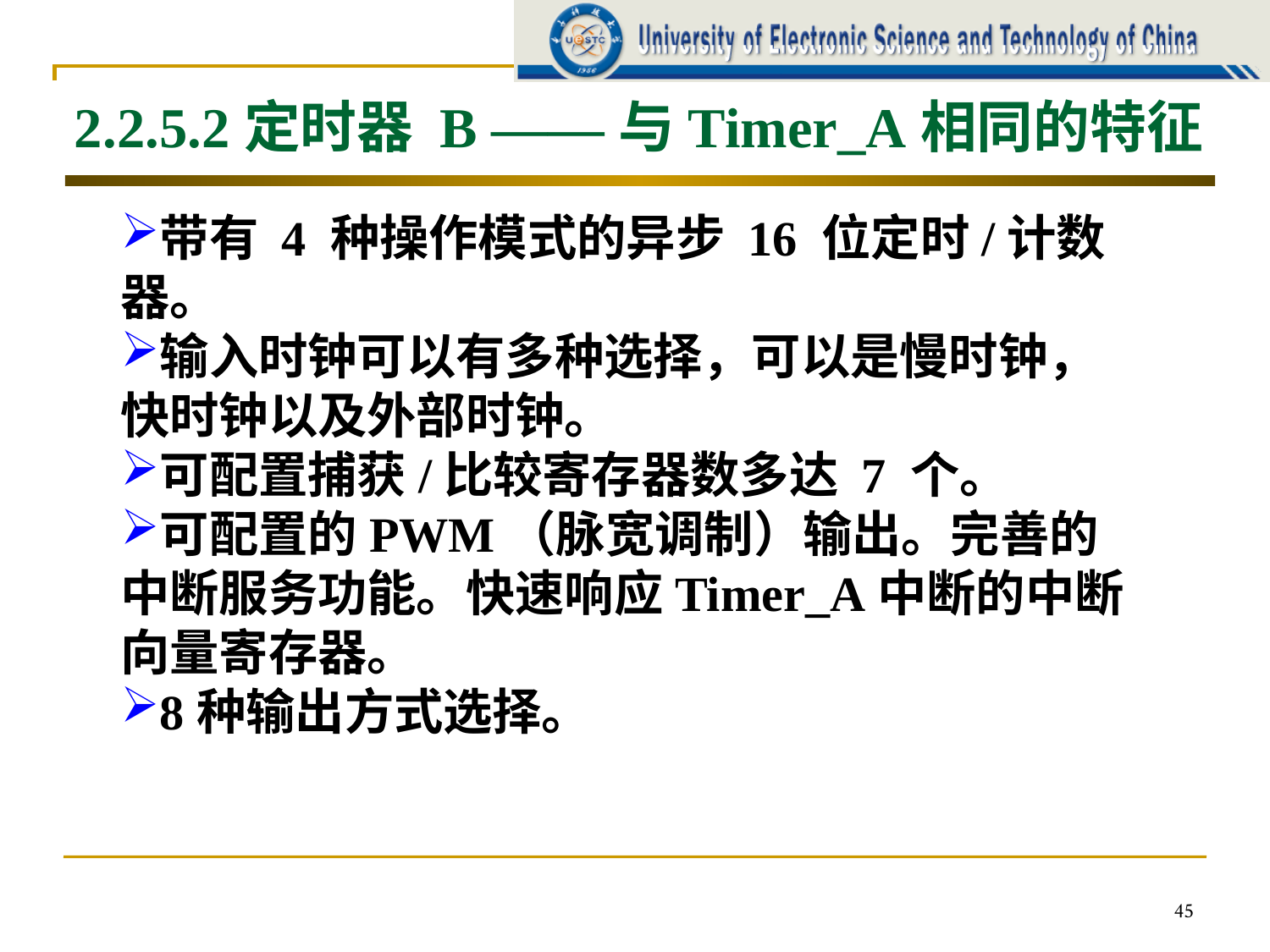

2.2.5.2定时器 B ——与Timer_A相同的特征
带有 4 种操作模式的异步 16 位定时/计数器。
输入时钟可以有多种选择，可以是慢时钟，快时钟以及外部时钟。
可配置捕获/比较寄存器数多达 7 个。
可配置的PWM（脉宽调制）输出。完善的中断服务功能。快速响应Timer_A中断的中断向量寄存器。
8种输出方式选择。
45